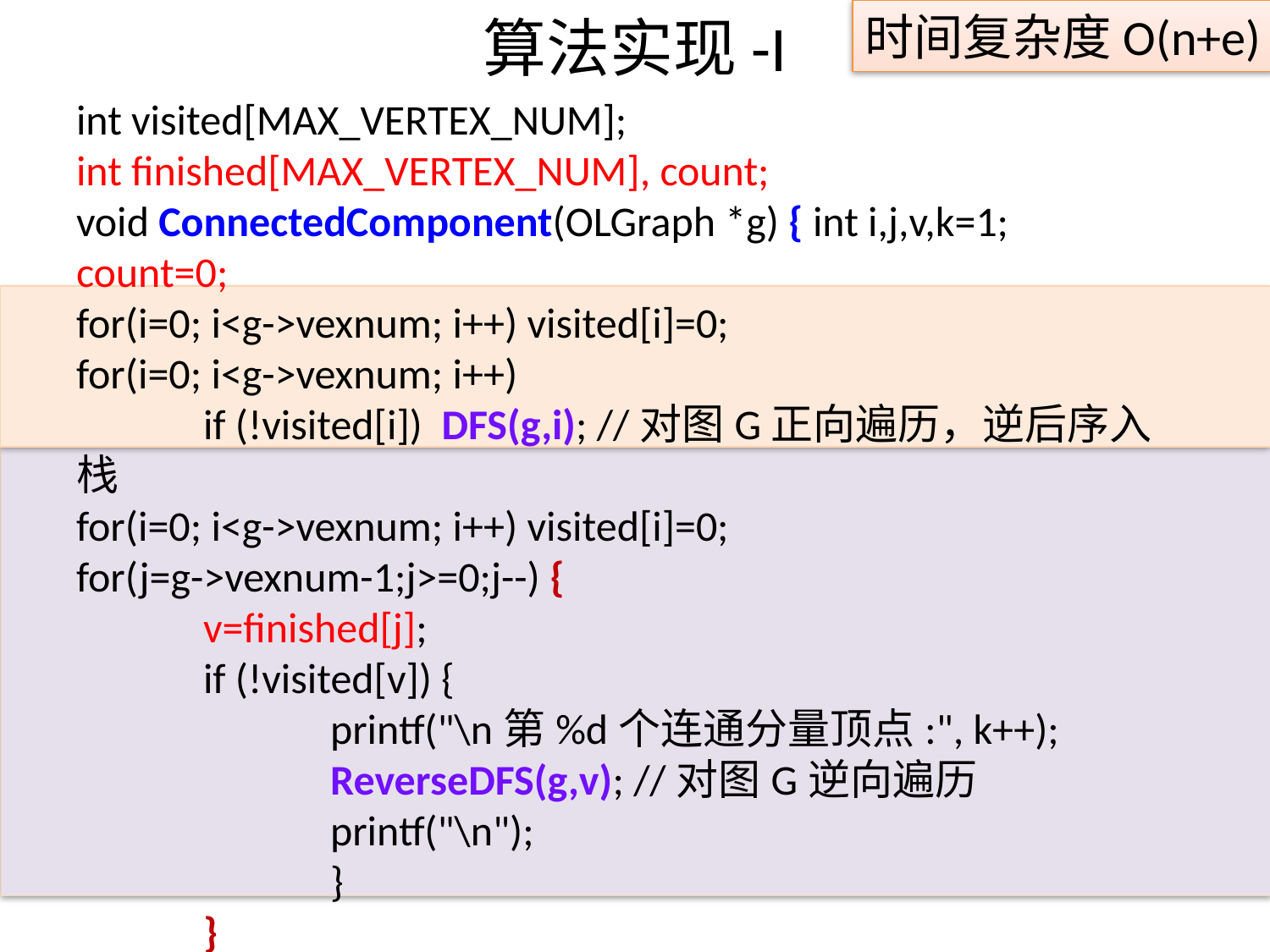

时间复杂度O(n+e)
# 算法实现-I
int visited[MAX_VERTEX_NUM];
int finished[MAX_VERTEX_NUM], count;
void ConnectedComponent(OLGraph *g) { int i,j,v,k=1;
count=0;
for(i=0; i<g->vexnum; i++) visited[i]=0;
for(i=0; i<g->vexnum; i++)
	if (!visited[i])  DFS(g,i); //对图G正向遍历，逆后序入栈
for(i=0; i<g->vexnum; i++) visited[i]=0;
for(j=g->vexnum-1;j>=0;j--) {
    	v=finished[j];
    	if (!visited[v]) {
        		printf("\n第%d个连通分量顶点:", k++);
        		ReverseDFS(g,v); //对图G逆向遍历
        		printf("\n");
        		}
    	}
}